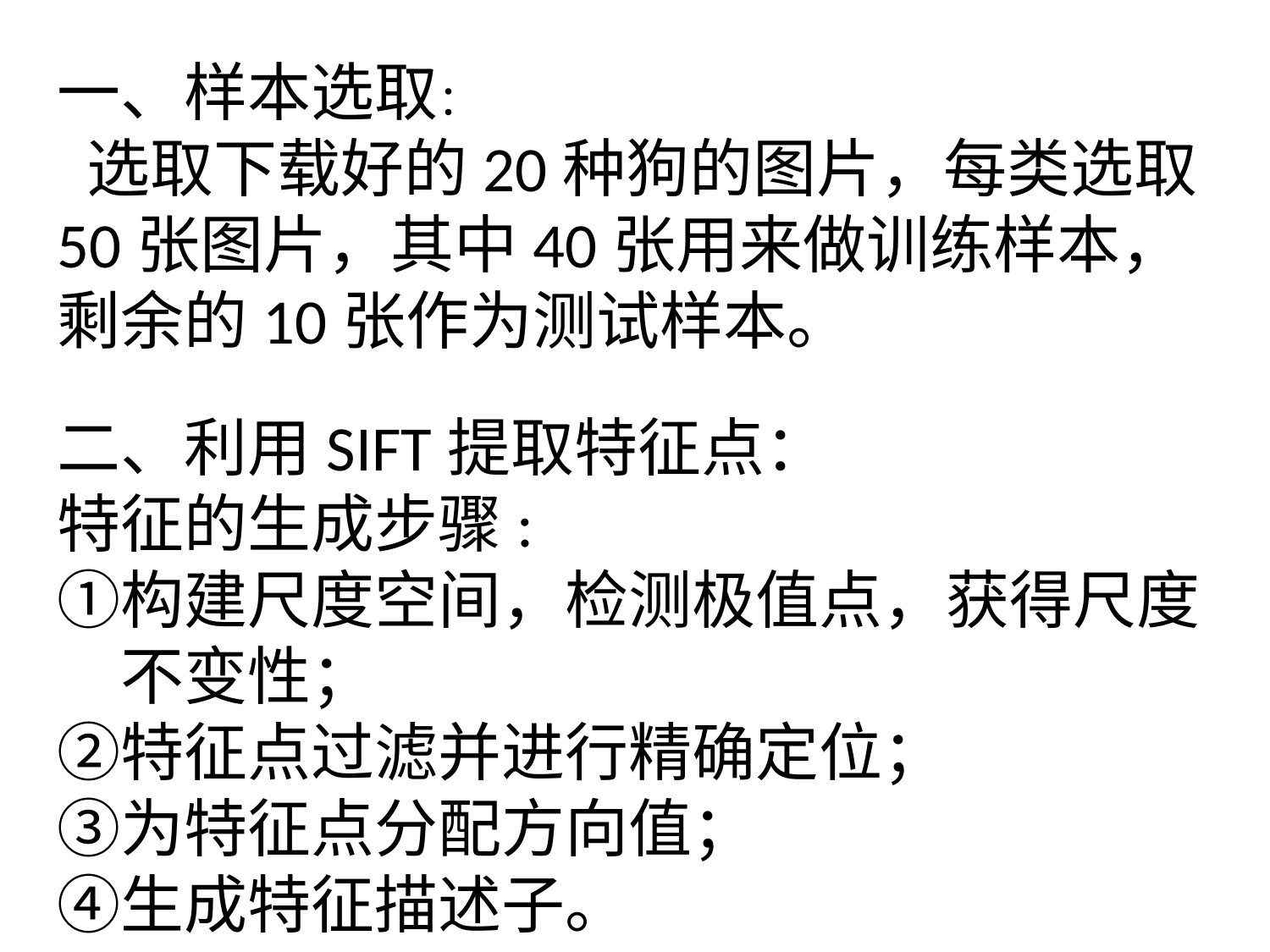

一、样本选取：
  选取下载好的20种狗的图片，每类选取50张图片，其中40张用来做训练样本，剩余的10张作为测试样本。

二、利用SIFT提取特征点：
特征的生成步骤:
构建尺度空间，检测极值点，获得尺度不变性；
特征点过滤并进行精确定位；
为特征点分配方向值；
生成特征描述子。